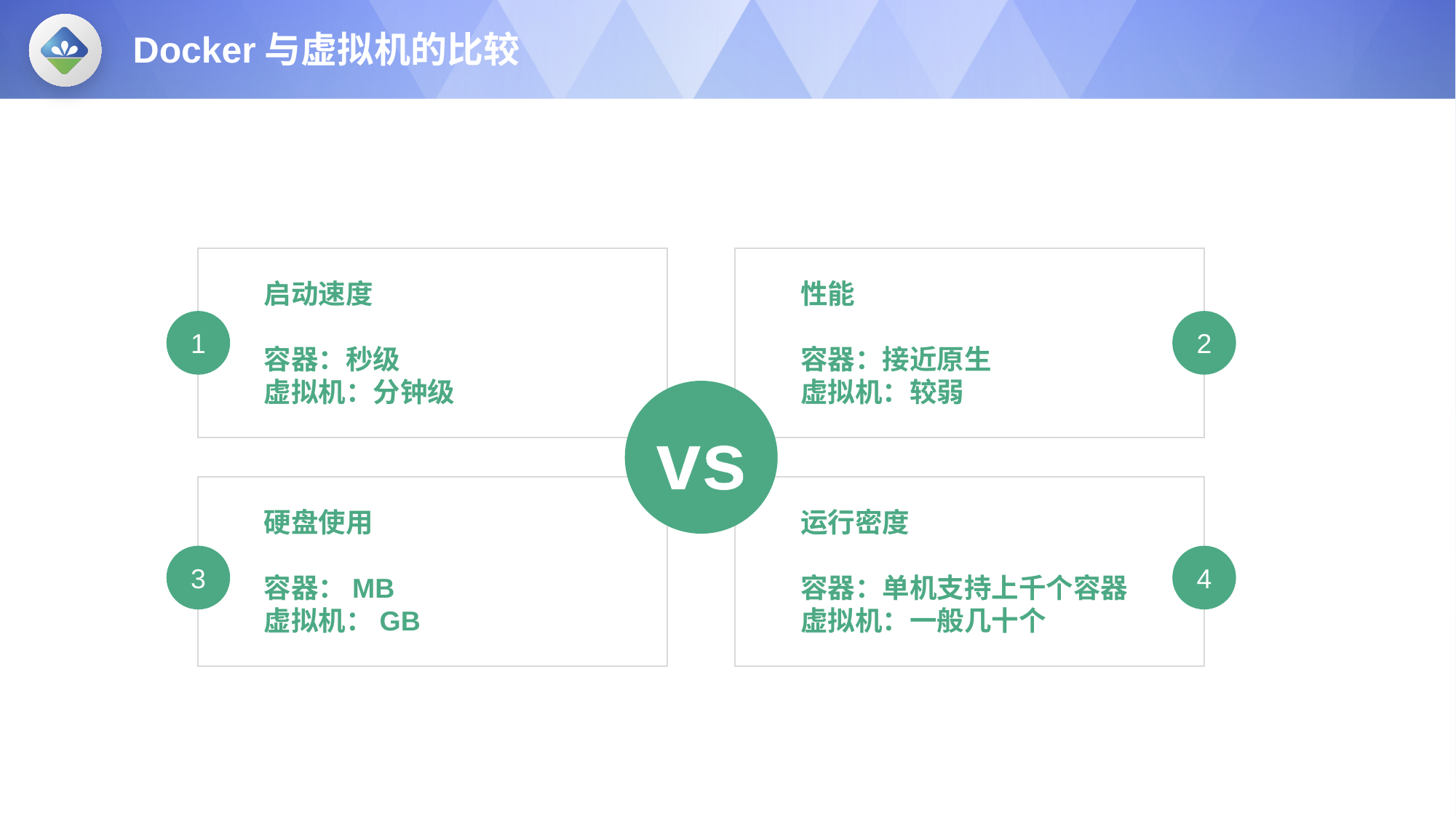

Docker与虚拟机的比较

启动速度

容器：秒级
虚拟机：分钟级
1

2
性能

容器：接近原生
虚拟机：较弱

vs

3

4
硬盘使用

容器：MB
虚拟机：GB
运行密度

容器：单机支持上千个容器
虚拟机：一般几十个